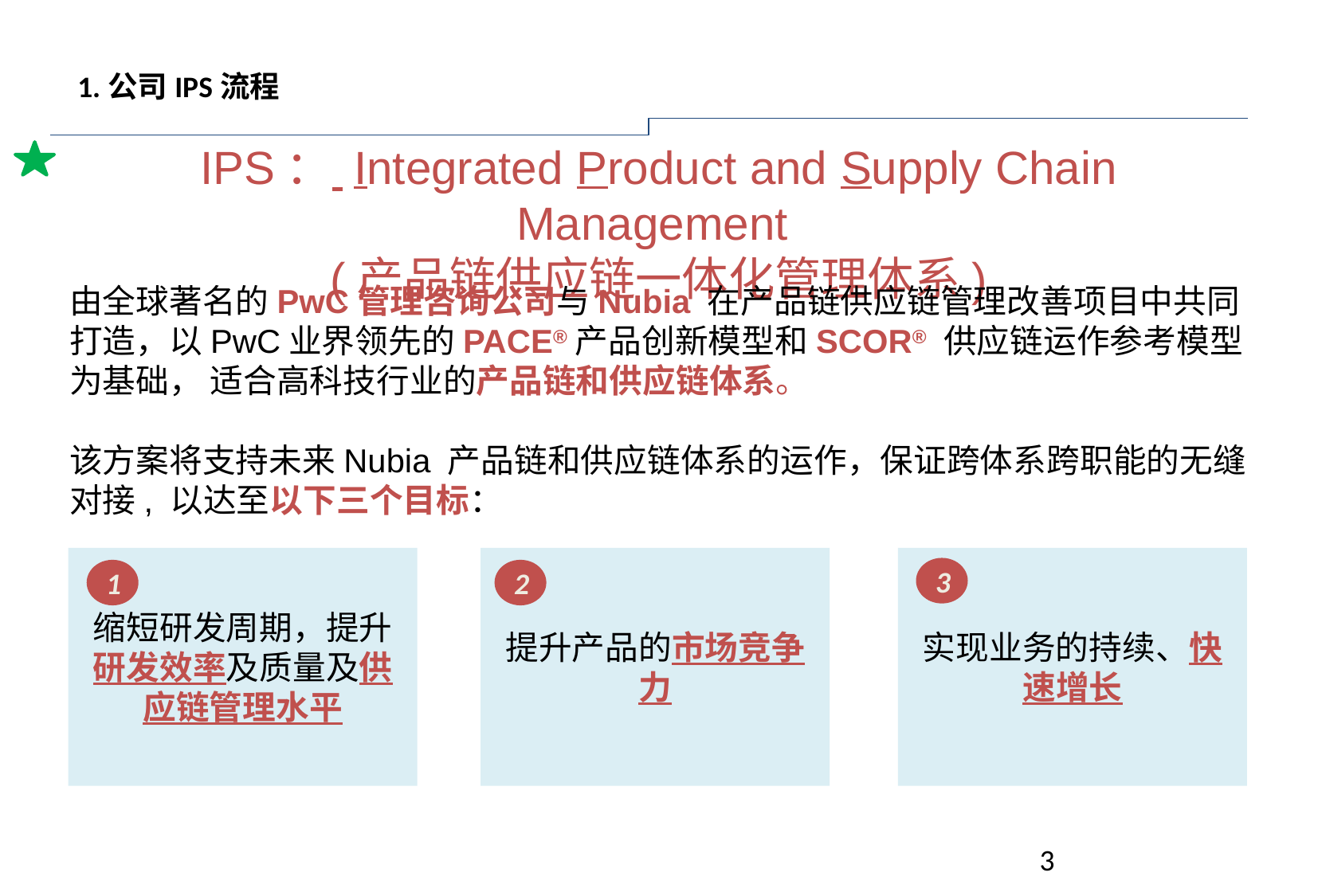

1.公司IPS流程

# IPS： Integrated Product and Supply Chain Management (产品链供应链一体化管理体系)

由全球著名的PwC管理咨询公司与Nubia 在产品链供应链管理改善项目中共同打造，以PwC业界领先的PACE®产品创新模型和SCOR® 供应链运作参考模型为基础， 适合高科技行业的产品链和供应链体系。
该方案将支持未来Nubia 产品链和供应链体系的运作，保证跨体系跨职能的无缝对接, 以达至以下三个目标：

缩短研发周期，提升研发效率及质量及供应链管理水平
提升产品的市场竞争力
实现业务的持续、快速增长
3
1
2
3